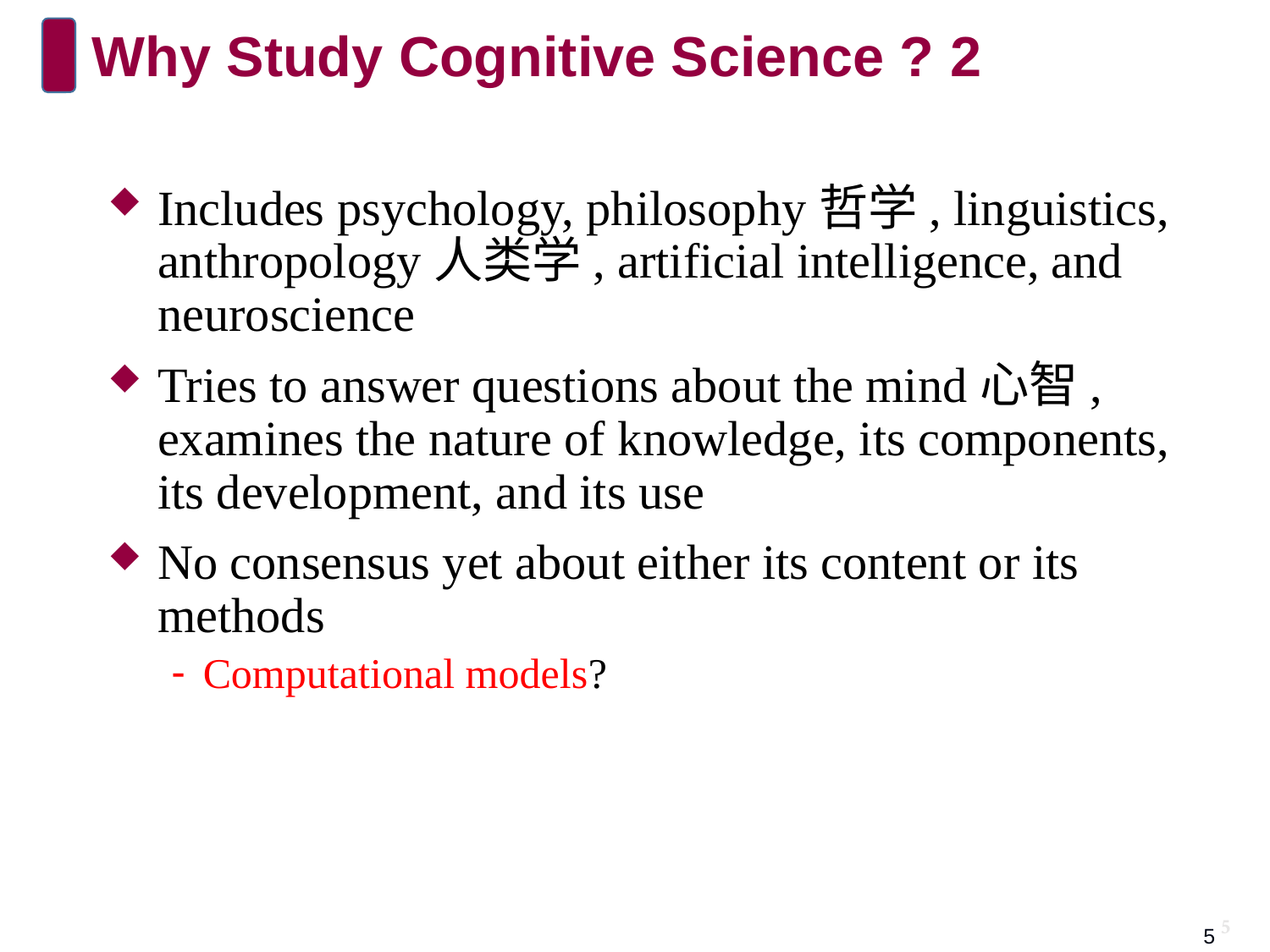

# Why Study Cognitive Science ? 2
Includes psychology, philosophy哲学, linguistics, anthropology人类学, artificial intelligence, and neuroscience
Tries to answer questions about the mind心智, examines the nature of knowledge, its components, its development, and its use
No consensus yet about either its content or its methods
Computational models?

5
5